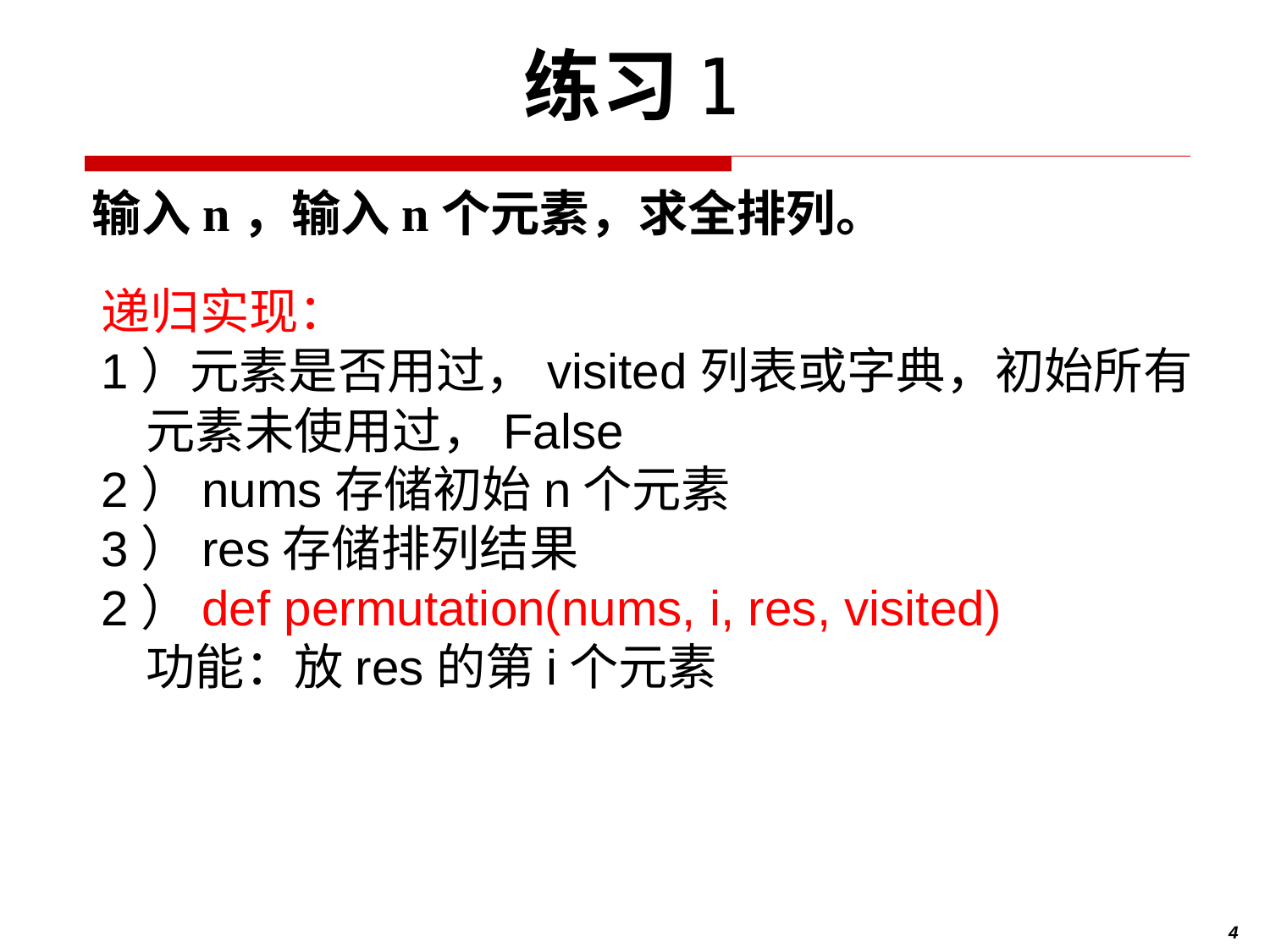

# 练习1
输入n，输入n个元素，求全排列。
递归实现：
1）元素是否用过，visited列表或字典，初始所有
   元素未使用过，False
2）nums存储初始n个元素
3）res存储排列结果
2）def permutation(nums, i, res, visited)
   功能：放res的第i个元素

4